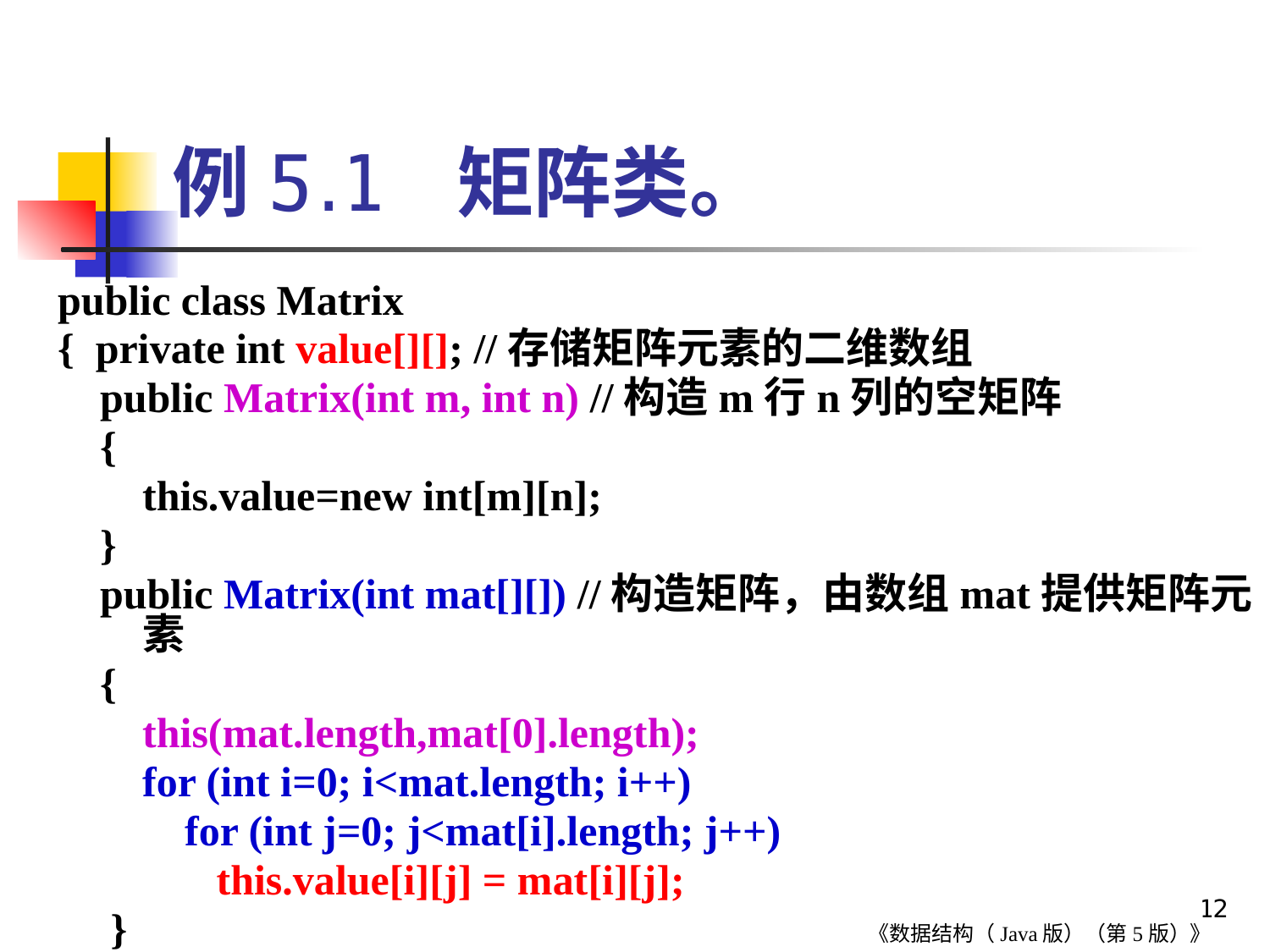

# 例5.1  矩阵类。
public class Matrix
{  private int value[][]; //存储矩阵元素的二维数组
    public Matrix(int m, int n) //构造m行n列的空矩阵
    {
        this.value=new int[m][n];
    }
    public Matrix(int mat[][]) //构造矩阵，由数组mat提供矩阵元素
    {
        this(mat.length,mat[0].length);
        for (int i=0; i<mat.length; i++)
            for (int j=0; j<mat[i].length; j++)
               this.value[i][j] = mat[i][j];
     }

12
《数据结构（Java版）（第5版）》